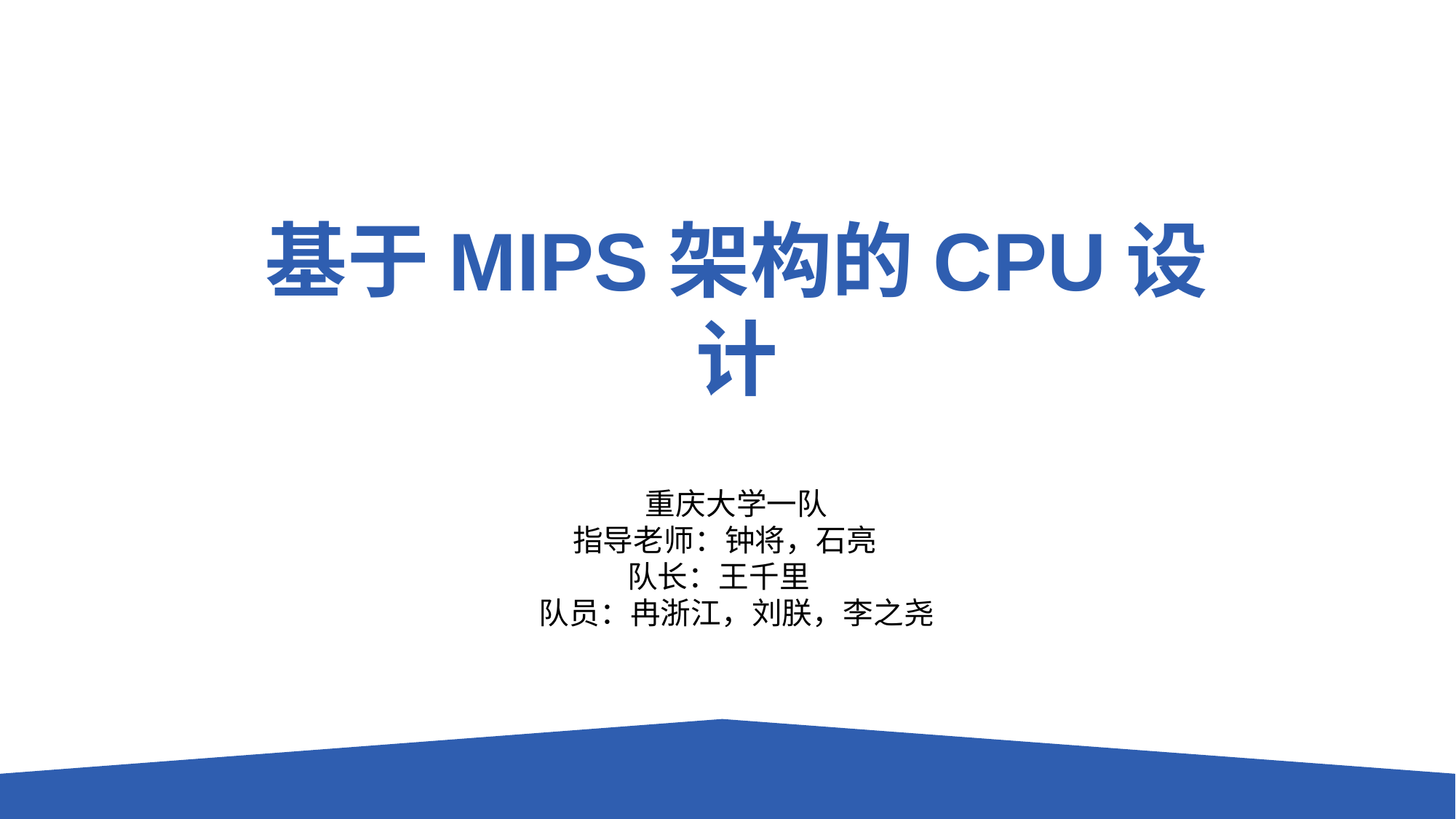

基于MIPS架构的CPU设计
重庆大学一队
指导老师：钟将，石亮
队长：王千里
队员：冉浙江，刘朕，李之尧